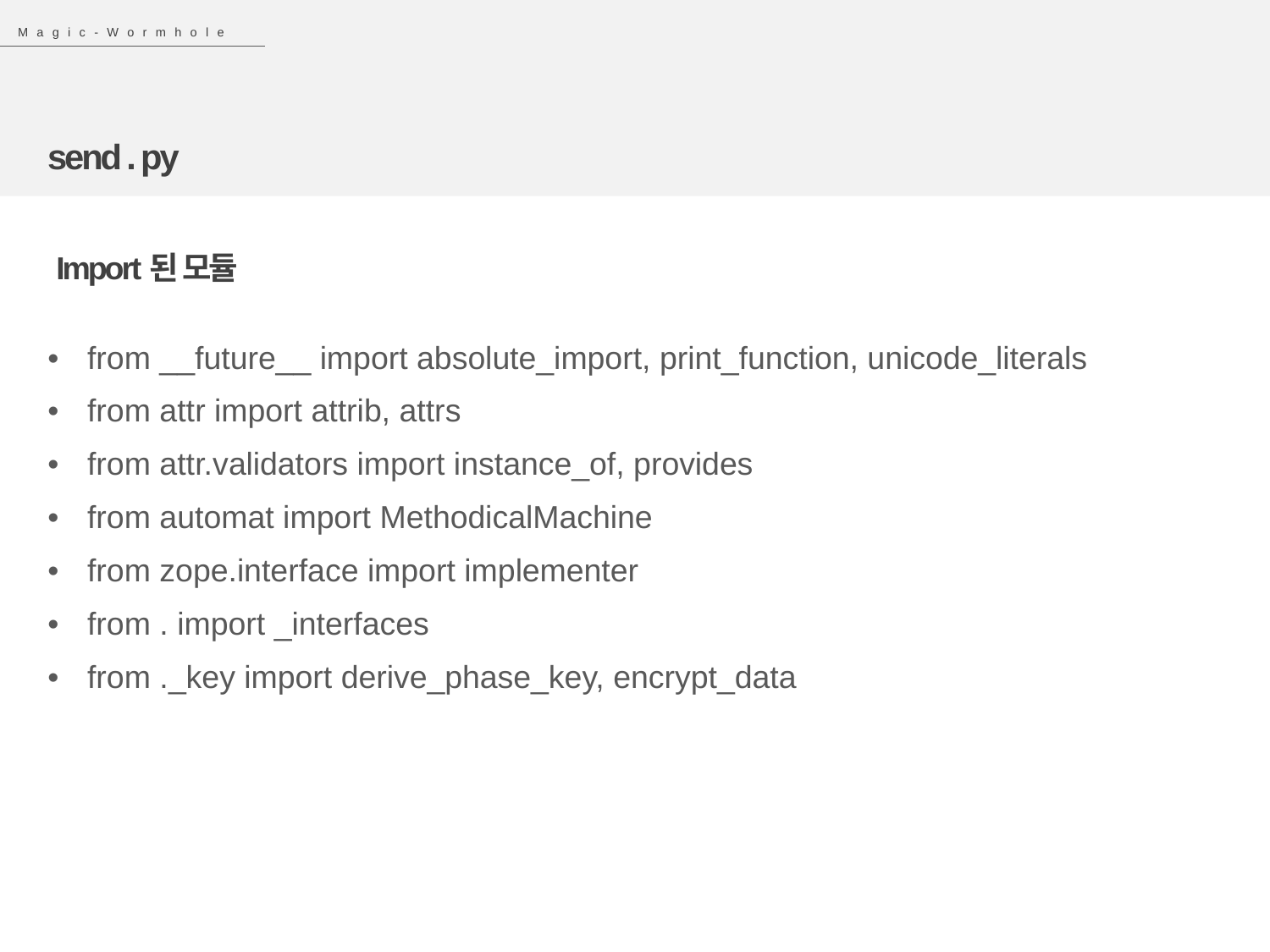

Magic-Wormhole
send . py
 Import된 모듈
| from \_\_future\_\_ import absolute\_import, print\_function, unicode\_literals from attr import attrib, attrs from attr.validators import instance\_of, provides from automat import MethodicalMachine from zope.interface import implementer from . import \_interfaces from .\_key import derive\_phase\_key, encrypt\_data |
| --- |